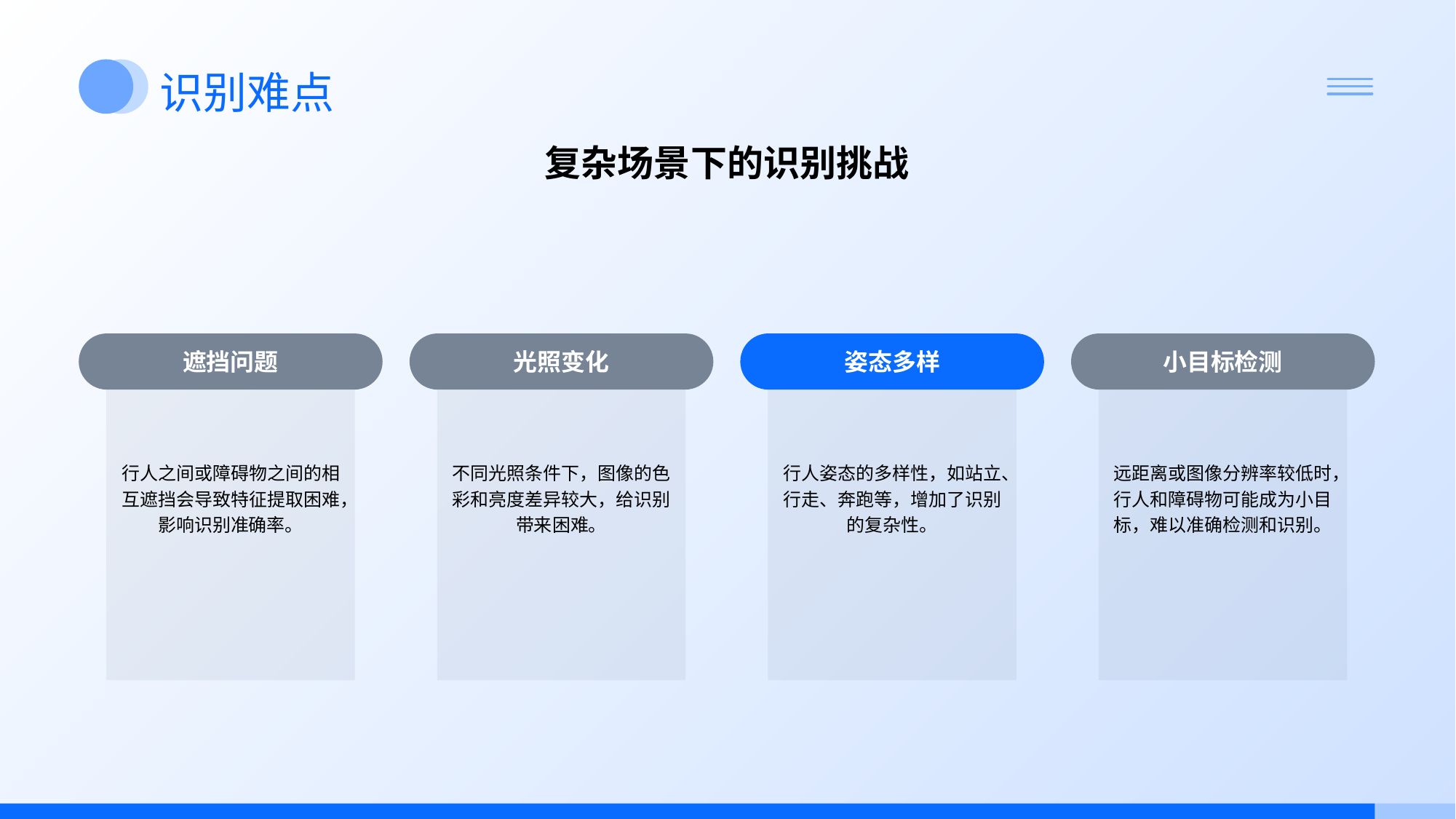

# 识别难点
复杂场景下的识别挑战
遮挡问题

行人之间或障碍物之间的相互遮挡会导致特征提取困难，影响识别准确率。
光照变化

不同光照条件下，图像的色彩和亮度差异较大，给识别带来困难。
姿态多样

行人姿态的多样性，如站立、行走、奔跑等，增加了识别的复杂性。
小目标检测

远距离或图像分辨率较低时，行人和障碍物可能成为小目标，难以准确检测和识别。